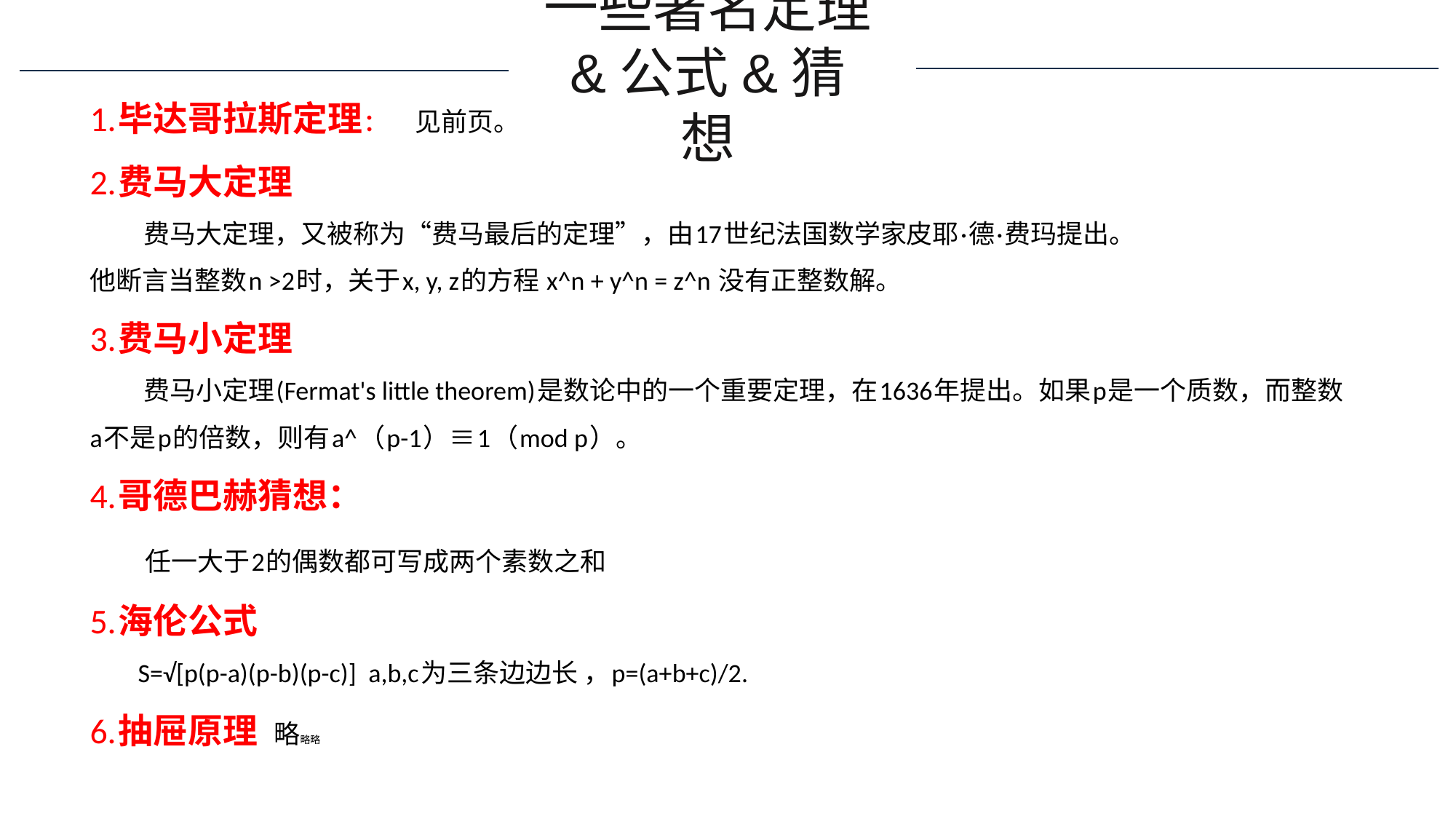

一些著名定理&公式&猜想
1.毕达哥拉斯定理:     见前页。
2.费马大定理
         费马大定理，又被称为“费马最后的定理”，由17世纪法国数学家皮耶·德·费玛提出。
他断言当整数n >2时，关于x, y, z的方程 x^n + y^n = z^n 没有正整数解。
3.费马小定理
         费马小定理(Fermat's little theorem)是数论中的一个重要定理，在1636年提出。如果p是一个质数，而整数a不是p的倍数，则有a^（p-1）≡1（mod p）。
4.哥德巴赫猜想：
       任一大于2的偶数都可写成两个素数之和
5.海伦公式
        S=√[p(p-a)(p-b)(p-c)]  a,b,c为三条边边长 ，p=(a+b+c)/2.
6.抽屉原理  略略略